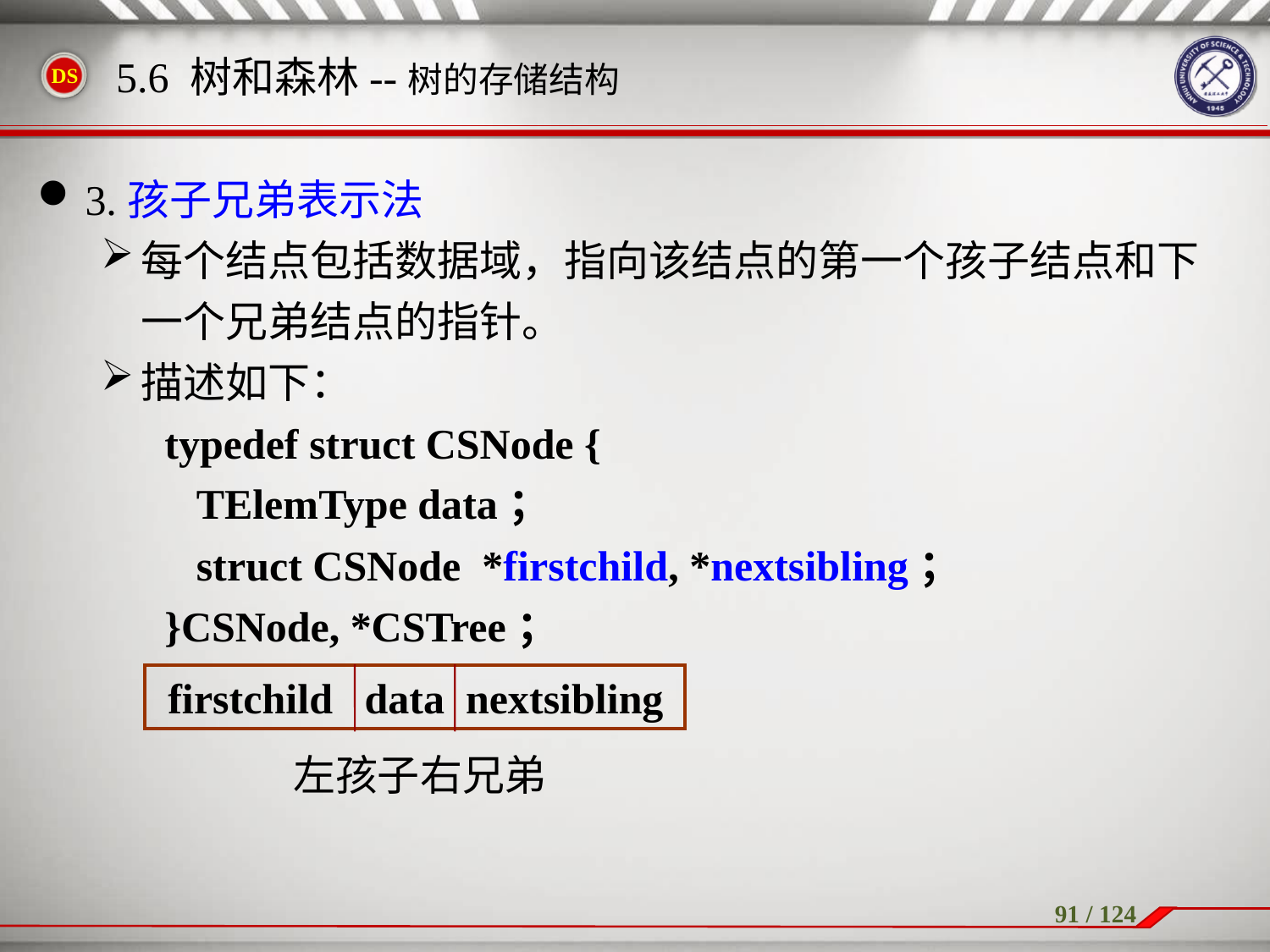

3.孩子兄弟表示法
每个结点包括数据域，指向该结点的第一个孩子结点和下一个兄弟结点的指针。
描述如下：
typedef struct CSNode {
	TElemType data；
	struct CSNode  *firstchild, *nextsibling；
}CSNode, *CSTree；
5.6 树和森林--树的存储结构
 firstchild   data  nextsibling

左孩子右兄弟